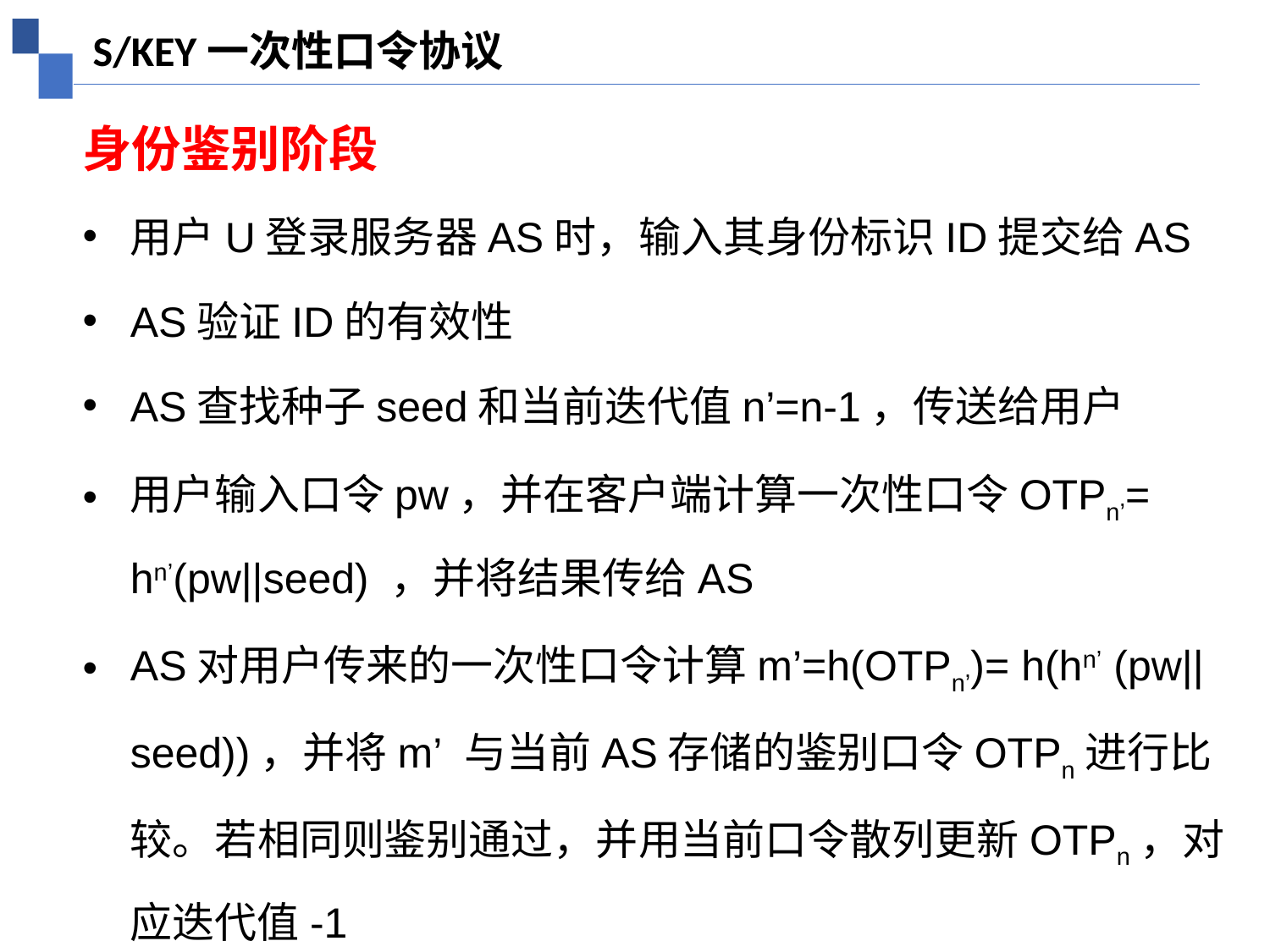

S/KEY一次性口令协议
身份鉴别阶段
用户U登录服务器AS时，输入其身份标识ID提交给AS
AS验证ID的有效性
AS查找种子seed和当前迭代值n’=n-1，传送给用户
用户输入口令pw，并在客户端计算一次性口令OTPn’= hn’(pw||seed) ，并将结果传给AS
AS对用户传来的一次性口令计算m’=h(OTPn’)= h(hn’ (pw||seed))，并将m’ 与当前AS存储的鉴别口令OTPn进行比较。若相同则鉴别通过，并用当前口令散列更新OTPn，对应迭代值-1
18